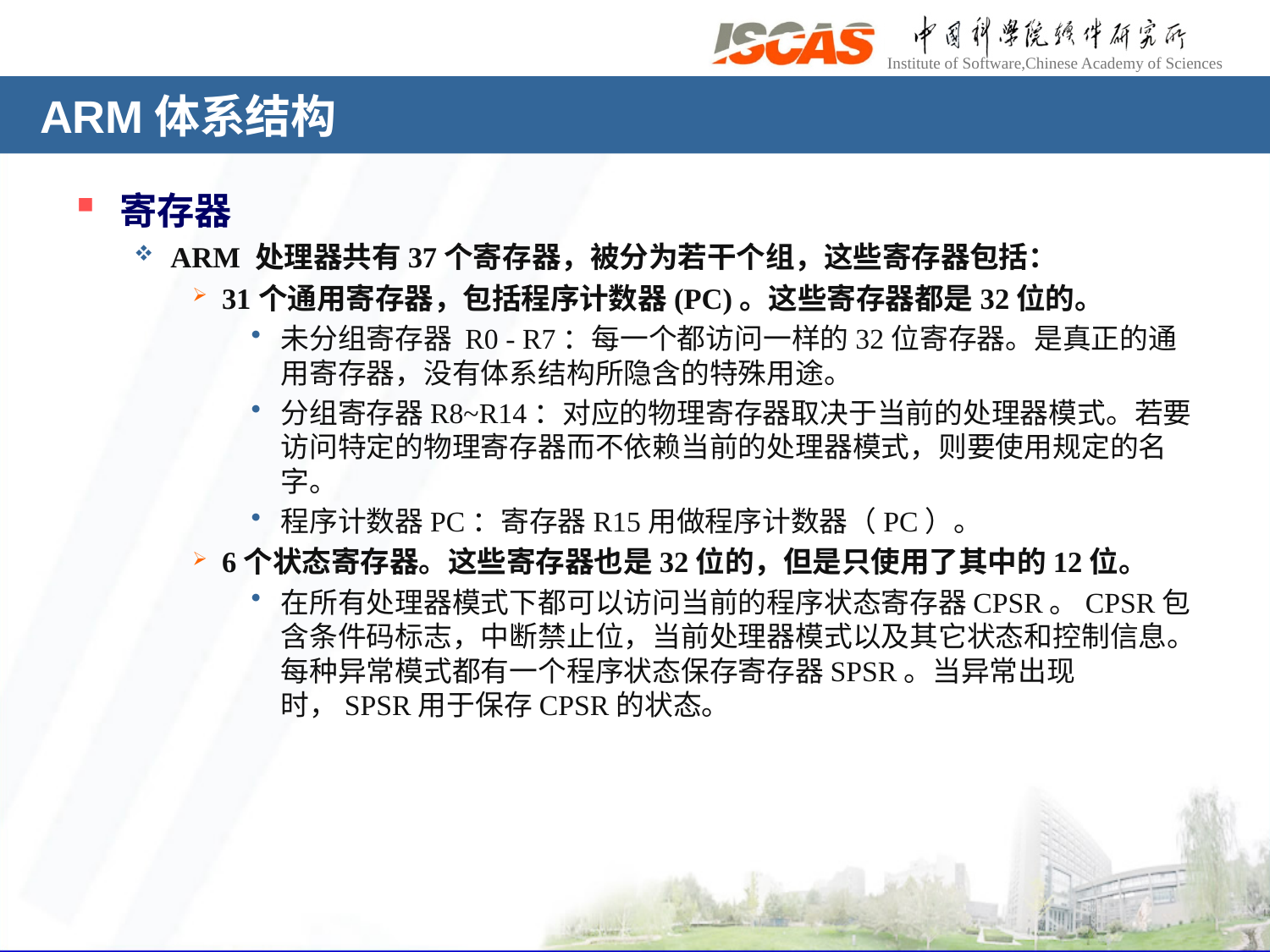

# ARM体系结构
寄存器
ARM 处理器共有37个寄存器，被分为若干个组，这些寄存器包括：
31个通用寄存器，包括程序计数器(PC)。这些寄存器都是32位的。
未分组寄存器 R0 - R7：每一个都访问一样的32位寄存器。是真正的通用寄存器，没有体系结构所隐含的特殊用途。
分组寄存器R8~R14：对应的物理寄存器取决于当前的处理器模式。若要访问特定的物理寄存器而不依赖当前的处理器模式，则要使用规定的名字。
程序计数器PC：寄存器R15用做程序计数器（PC）。
6个状态寄存器。这些寄存器也是32位的，但是只使用了其中的12位。
在所有处理器模式下都可以访问当前的程序状态寄存器CPSR。CPSR包含条件码标志，中断禁止位，当前处理器模式以及其它状态和控制信息。每种异常模式都有一个程序状态保存寄存器SPSR。当异常出现时，SPSR用于保存CPSR的状态。